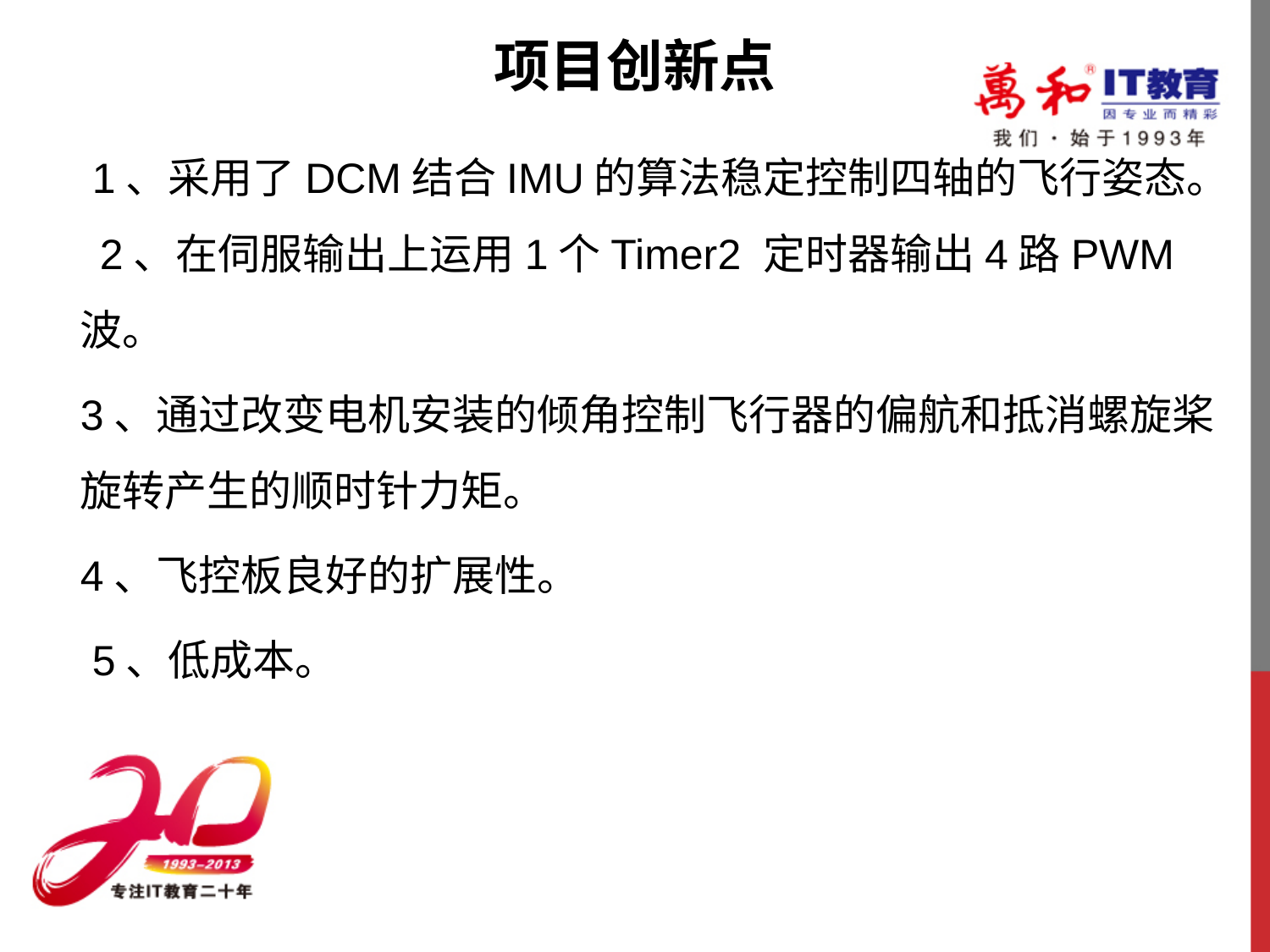

# 项目创新点
	 1、采用了DCM结合IMU的算法稳定控制四轴的飞行姿态。 2、在伺服输出上运用1个Timer2 定时器输出4路PWM波。
	3、通过改变电机安装的倾角控制飞行器的偏航和抵消螺旋桨旋转产生的顺时针力矩。
	4、飞控板良好的扩展性。
	 5、低成本。